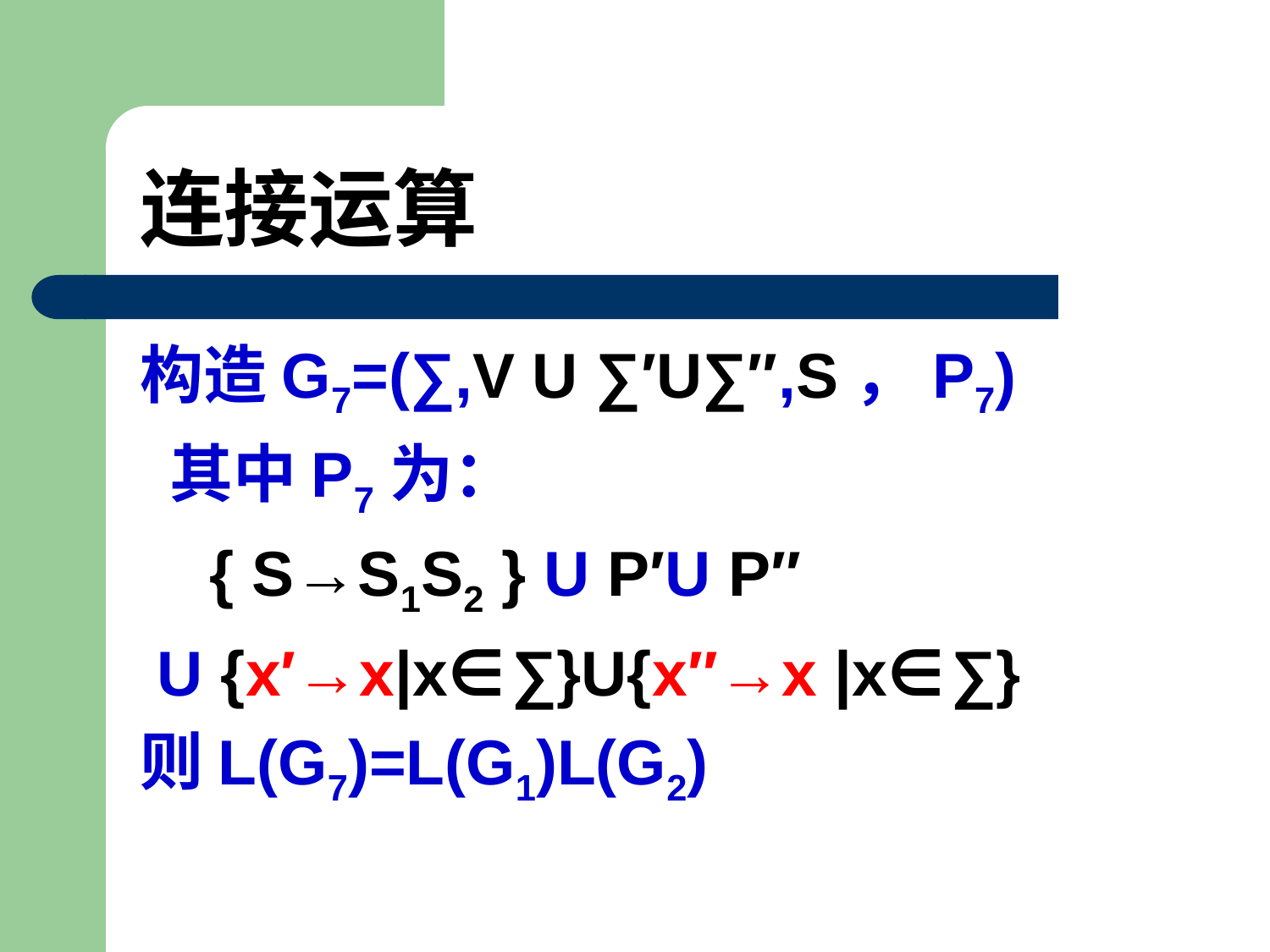

# 连接运算
构造G7=(∑,V U ∑′U∑″,S，P7)
 其中P7为：
    { S→S1S2 } U P′U P″
 U {x′→x|x∈∑}U{x″→x |x∈∑}
则L(G7)=L(G1)L(G2)